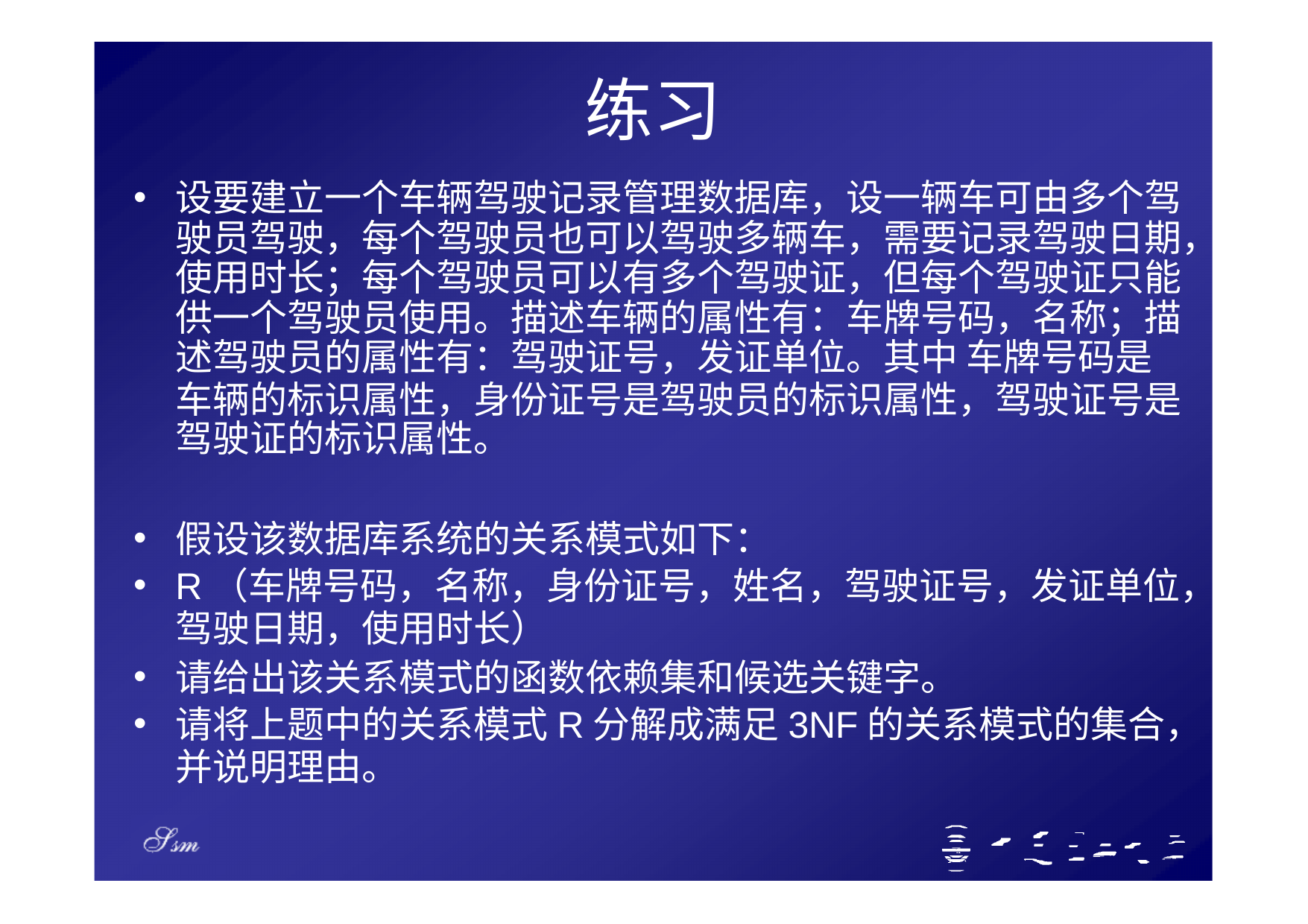

# 练习
设要建立一个车辆驾驶记录管理数据库，设一辆车可由多个驾 驶员驾驶，每个驾驶员也可以驾驶多辆车，需要记录驾驶日期， 使用时长；每个驾驶员可以有多个驾驶证，但每个驾驶证只能 供一个驾驶员使用。描述车辆的属性有：车牌号码，名称；描 述驾驶员的属性有：驾驶证号，发证单位。其中 车牌号码是
车辆的标识属性，身份证号是驾驶员的标识属性，驾驶证号是 驾驶证的标识属性。

假设该数据库系统的关系模式如下：
R（车牌号码，名称，身份证号，姓名，驾驶证号，发证单位，
驾驶日期，使用时长）
请给出该关系模式的函数依赖集和候选关键字。
请将上题中的关系模式R分解成满足3NF的关系模式的集合，
并说明理由。

Ssm